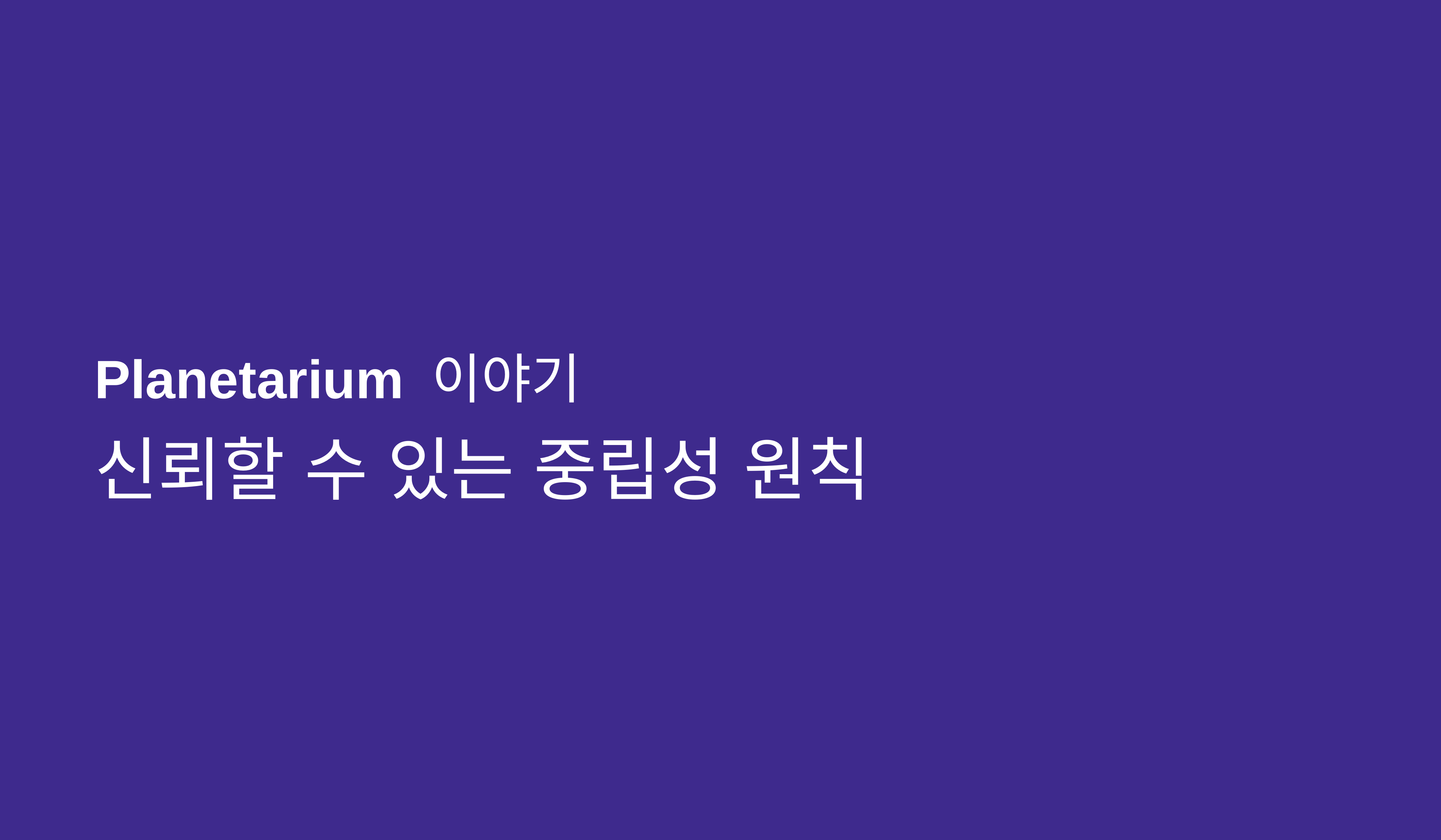

Planetarium 이야기
신뢰할 수 있는 중립성 원칙